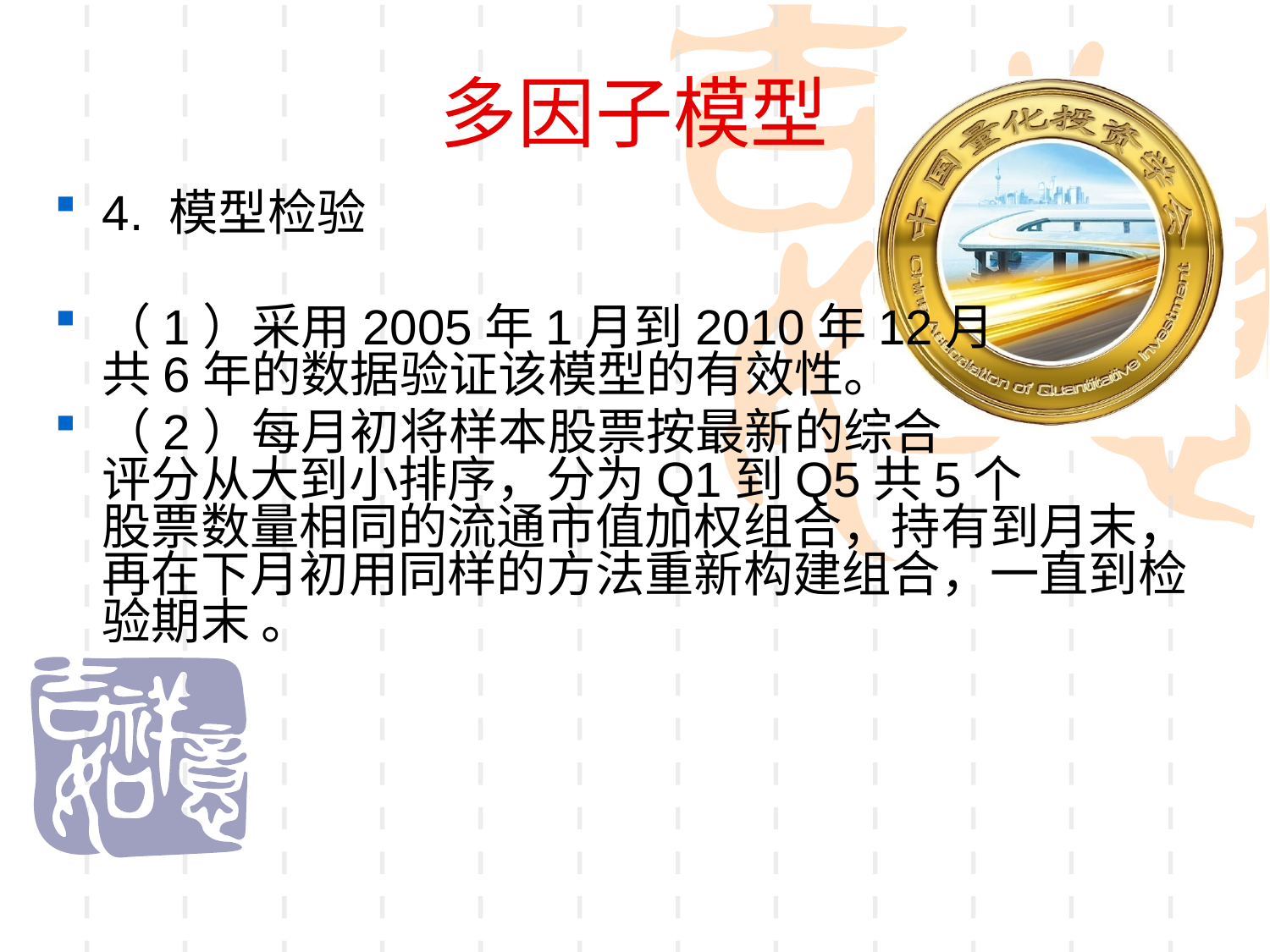

多因子模型
4. 模型检验

（1）采用2005年1月到2010年12月
共6年的数据验证该模型的有效性。
（2）每月初将样本股票按最新的综合
评分从大到小排序，分为Q1到Q5共5个
股票数量相同的流通市值加权组合，持有到月末，再在下月初用同样的方法重新构建组合，一直到检验期末 。